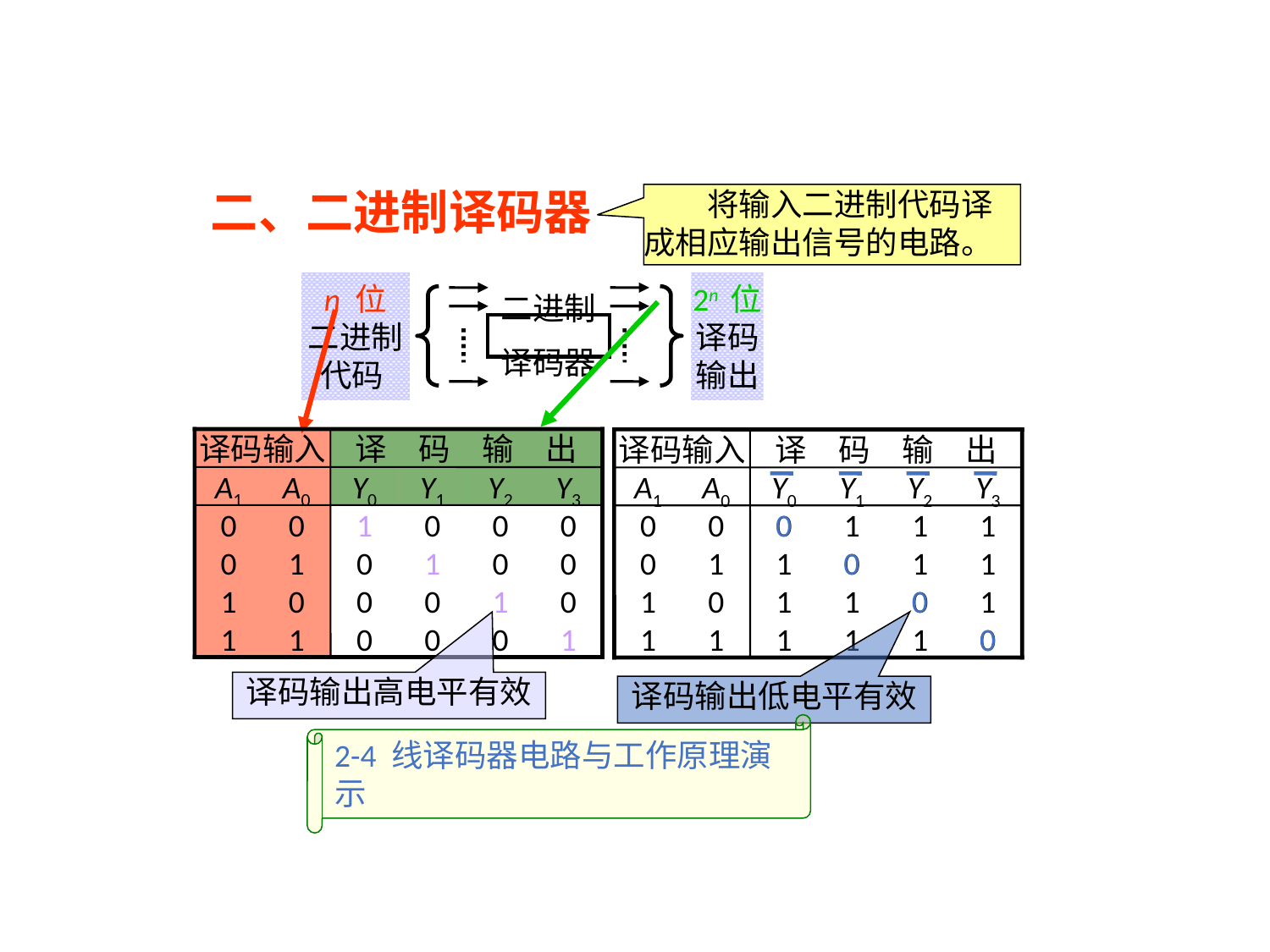

# 二、二进制译码器
　　将输入二进制代码译成相应输出信号的电路。
n 位
二进制代码
2n 位
译码输出
二进制
译码器

译码输入

译　码　输　出

A1

A0
Y0
Y1
Y2
Y3
0

0
1
0
0
0
0
1
0
1
0
0
1
0
0
0
1
0
1
1
0
0
0
1

译码输入

译　码　输　出

A1

A0
Y0
Y1
Y2
Y3

0
0
0
0
0

0
0
1
1
1
0
1
1
0
1
1
1
0
1
1
0
1
1
1
1
1
1
0

译码输出高电平有效
译码输出低电平有效
2-4 线译码器电路与工作原理演示